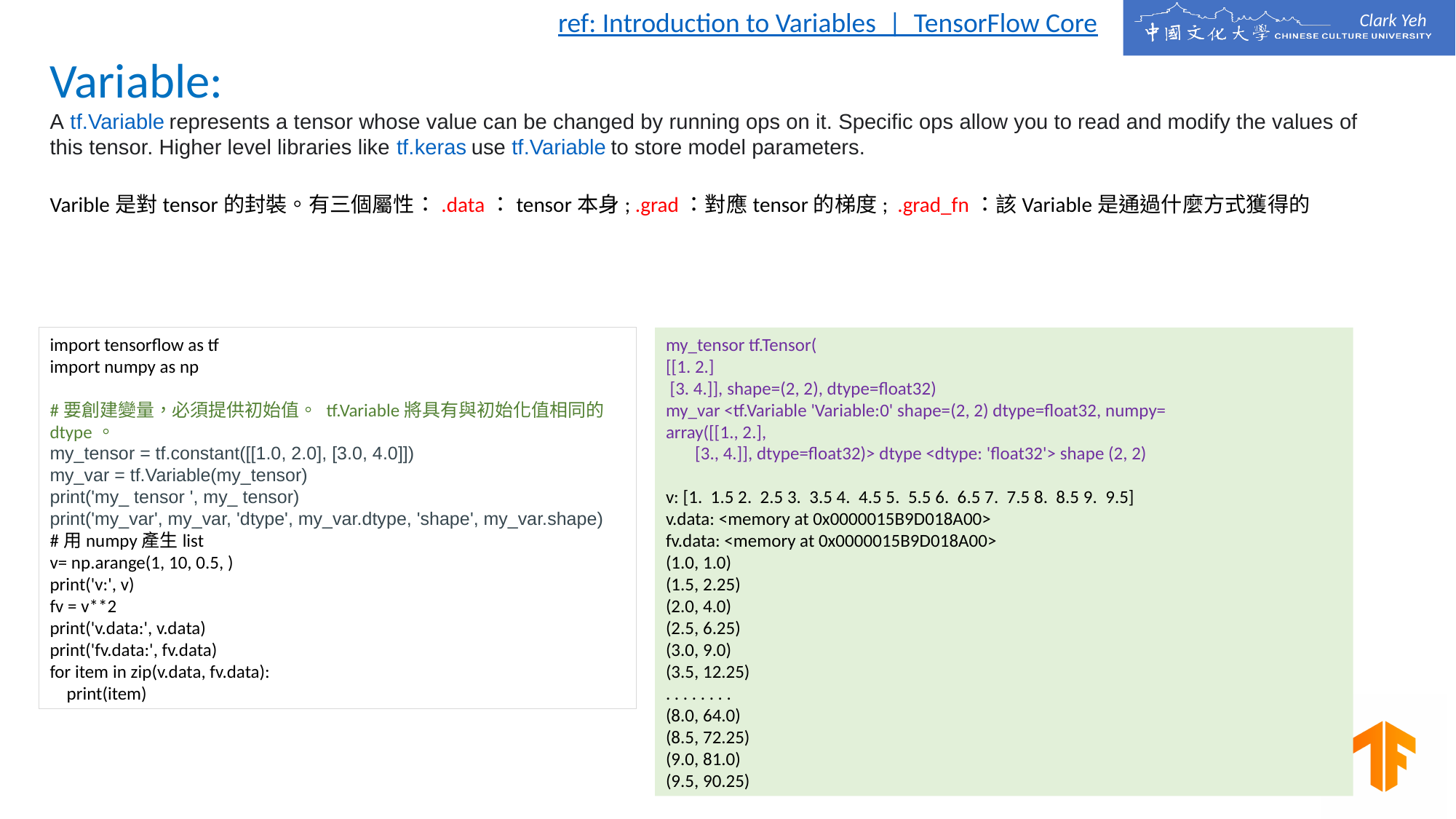

ref: Introduction to Variables  |  TensorFlow Core

Variable:
A tf.Variable represents a tensor whose value can be changed by running ops on it. Specific ops allow you to read and modify the values of this tensor. Higher level libraries like tf.keras use tf.Variable to store model parameters.

Varible是對tensor的封裝。有三個屬性：.data：tensor本身; .grad：對應tensor的梯度;  .grad_fn：該Variable是通過什麼方式獲得的

import tensorflow as tf
import numpy as np

#要創建變量，必須提供初始值。 tf.Variable將具有與初始化值相同的dtype。
my_tensor = tf.constant([[1.0, 2.0], [3.0, 4.0]])
my_var = tf.Variable(my_tensor)
print('my_ tensor ', my_ tensor)
print('my_var', my_var, 'dtype', my_var.dtype, 'shape', my_var.shape)
#用numpy產生list
v= np.arange(1, 10, 0.5, )
print('v:', v)
fv = v**2
print('v.data:', v.data)
print('fv.data:', fv.data)
for item in zip(v.data, fv.data):
    print(item)
my_tensor tf.Tensor(
[[1. 2.]
 [3. 4.]], shape=(2, 2), dtype=float32)
my_var <tf.Variable 'Variable:0' shape=(2, 2) dtype=float32, numpy=
array([[1., 2.],
       [3., 4.]], dtype=float32)> dtype <dtype: 'float32'> shape (2, 2)

v: [1.  1.5 2.  2.5 3.  3.5 4.  4.5 5.  5.5 6.  6.5 7.  7.5 8.  8.5 9.  9.5]
v.data: <memory at 0x0000015B9D018A00>
fv.data: <memory at 0x0000015B9D018A00>
(1.0, 1.0)
(1.5, 2.25)
(2.0, 4.0)
(2.5, 6.25)
(3.0, 9.0)
(3.5, 12.25)
. . . . . . . .
(8.0, 64.0)
(8.5, 72.25)
(9.0, 81.0)
(9.5, 90.25)